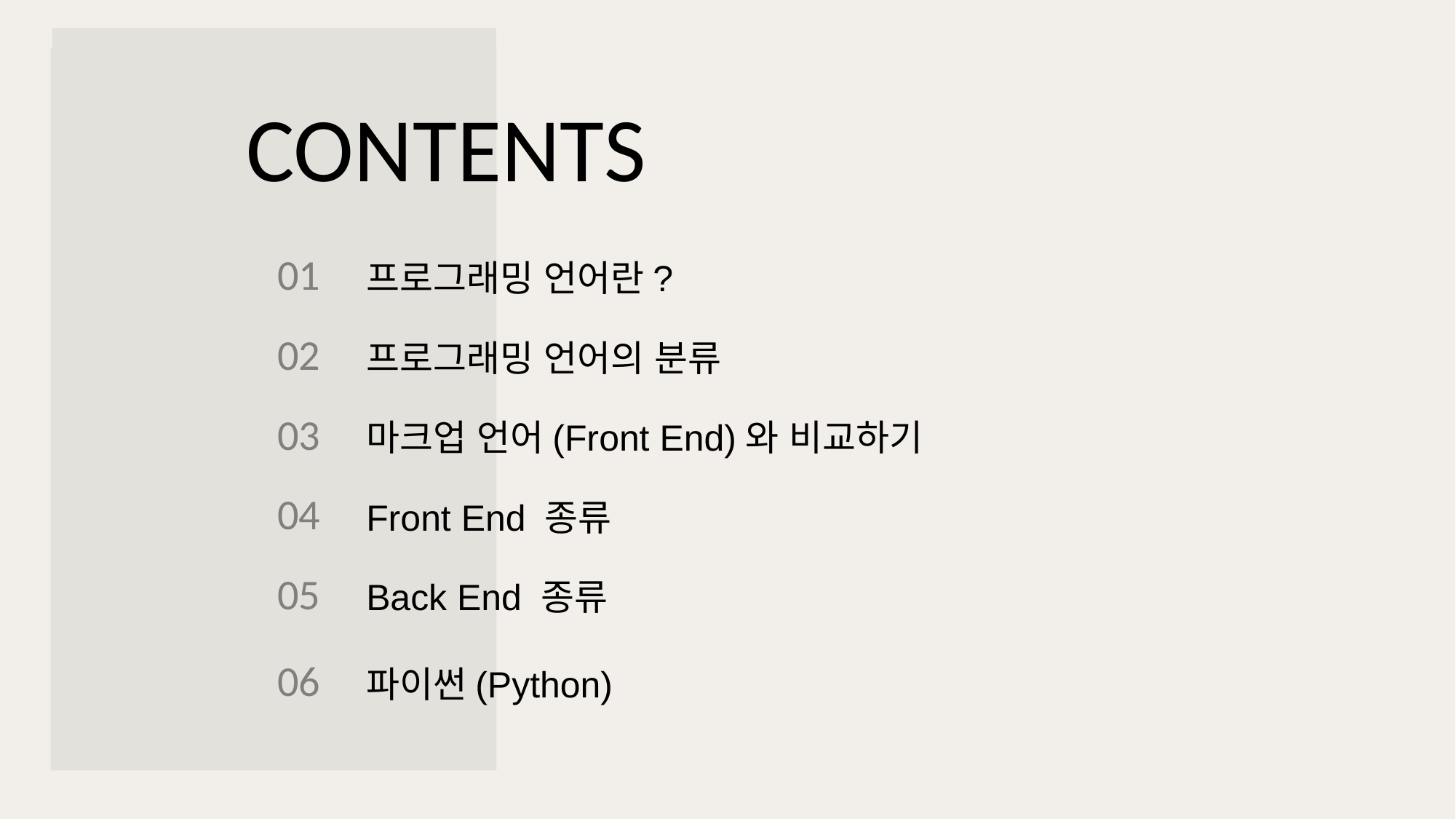

CONTENTS
01
프로그래밍 언어란?
02
프로그래밍 언어의 분류
03
마크업 언어(Front End)와 비교하기
04
Front End 종류
05
Back End 종류
06
파이썬(Python)